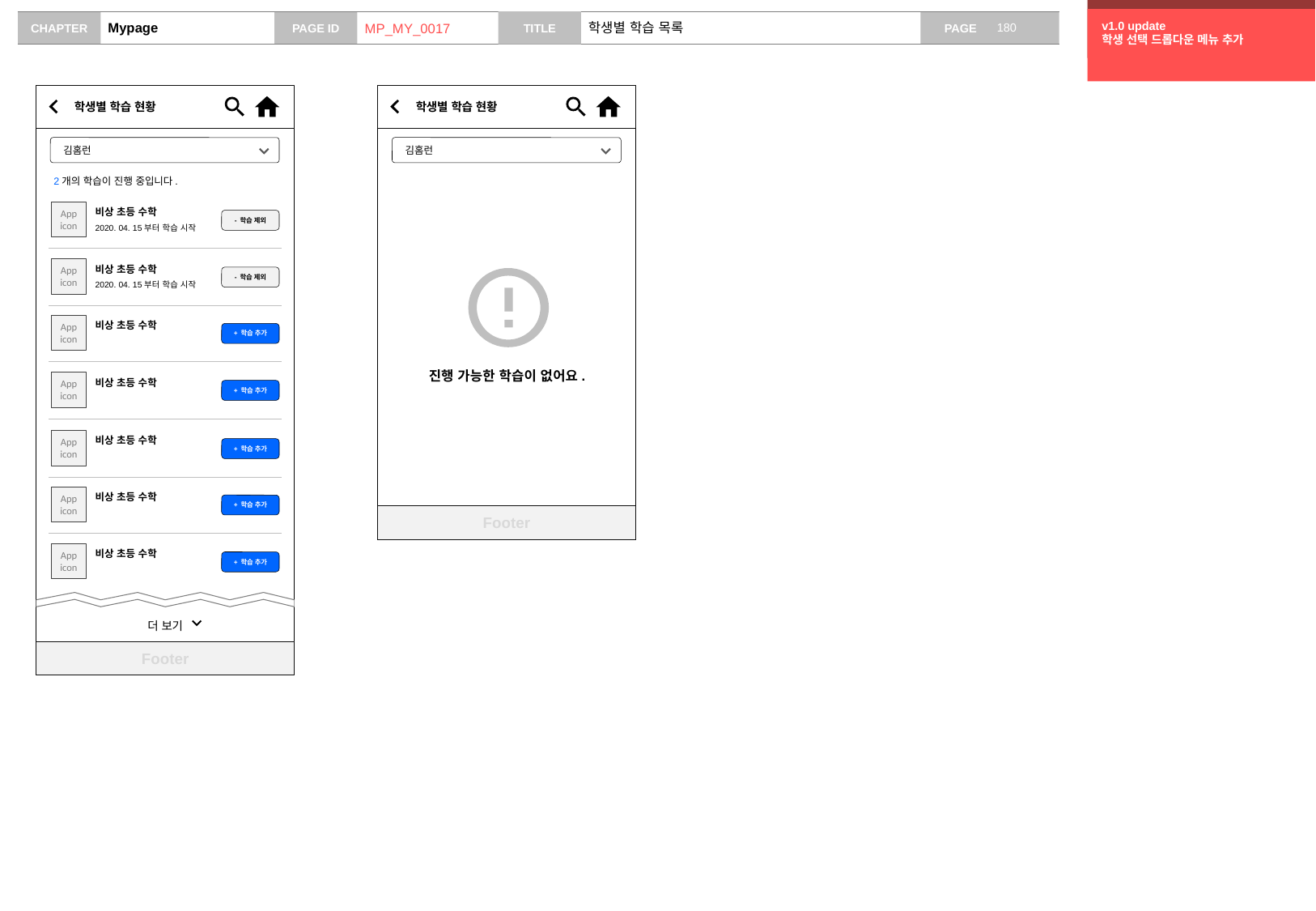

v0.9 update
화면 추가

v1.0 update
학생 선택 드롭다운 메뉴 추가

# Mypage
MP_MY_0017
학생별 학습 목록

학생별 학습 현황

학생별 학습 현황

김홈런

김홈런

2개의 학습이 진행 중입니다.
App
icon
비상 초등 수학
- 학습 제외
2020. 04. 15부터 학습 시작
App
icon
비상 초등 수학
- 학습 제외

2020. 04. 15부터 학습 시작
App
icon
비상 초등 수학
+ 학습 추가
진행 가능한 학습이 없어요.
App
icon
비상 초등 수학
+ 학습 추가
App
icon
비상 초등 수학
+ 학습 추가
App
icon
비상 초등 수학
+ 학습 추가
Footer
App
icon
비상 초등 수학
+ 학습 추가

더 보기

Footer